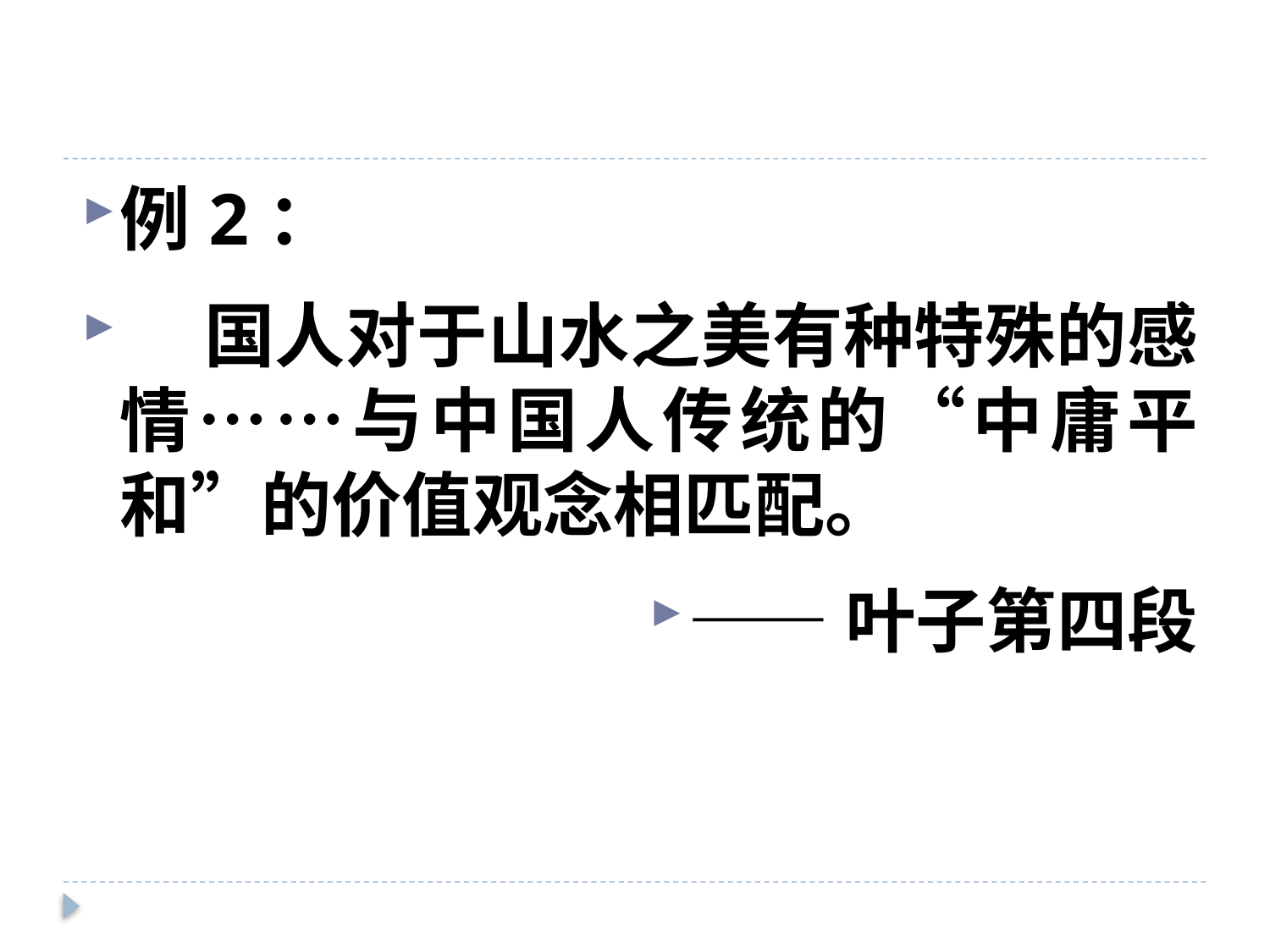

#
例2：
    国人对于山水之美有种特殊的感情……与中国人传统的“中庸平和”的价值观念相匹配。
——叶子第四段